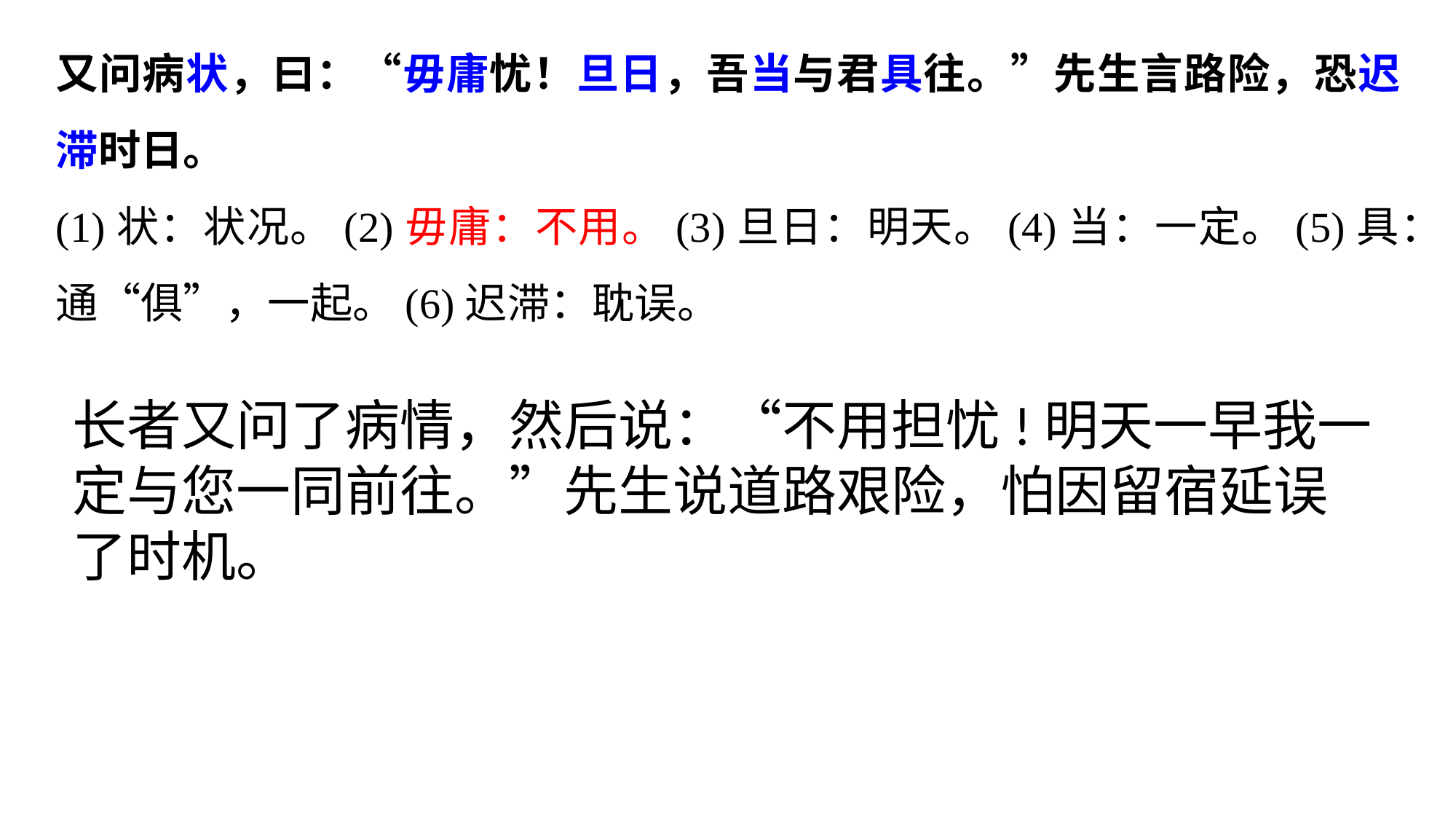

又问病状，曰：“毋庸忧！旦日，吾当与君具往。”先生言路险，恐迟滞时日。
(1)状：状况。(2)毋庸：不用。(3)旦日：明天。(4)当：一定。(5)具：通“俱”，一起。(6)迟滞：耽误。

长者又问了病情，然后说：“不用担忧!明天一早我一定与您一同前往。”先生说道路艰险，怕因留宿延误了时机。